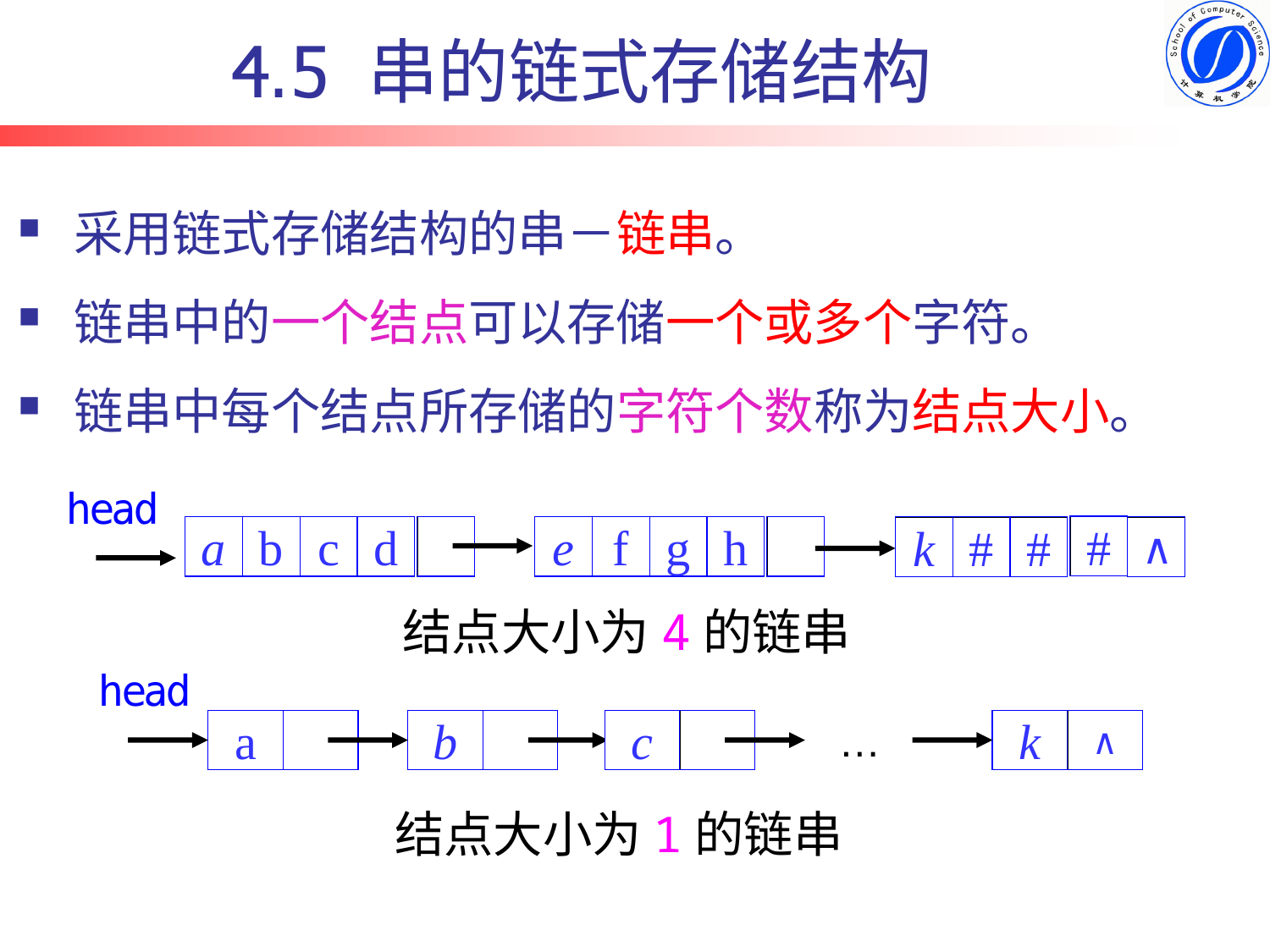

4.5 串的链式存储结构
采用链式存储结构的串－链串。
链串中的一个结点可以存储一个或多个字符。
链串中每个结点所存储的字符个数称为结点大小。

head
#
k
#
#

a
b
c
d

e
f
g
h

∧
结点大小为4的链串
head
…
a

b

c

k
∧

结点大小为1的链串